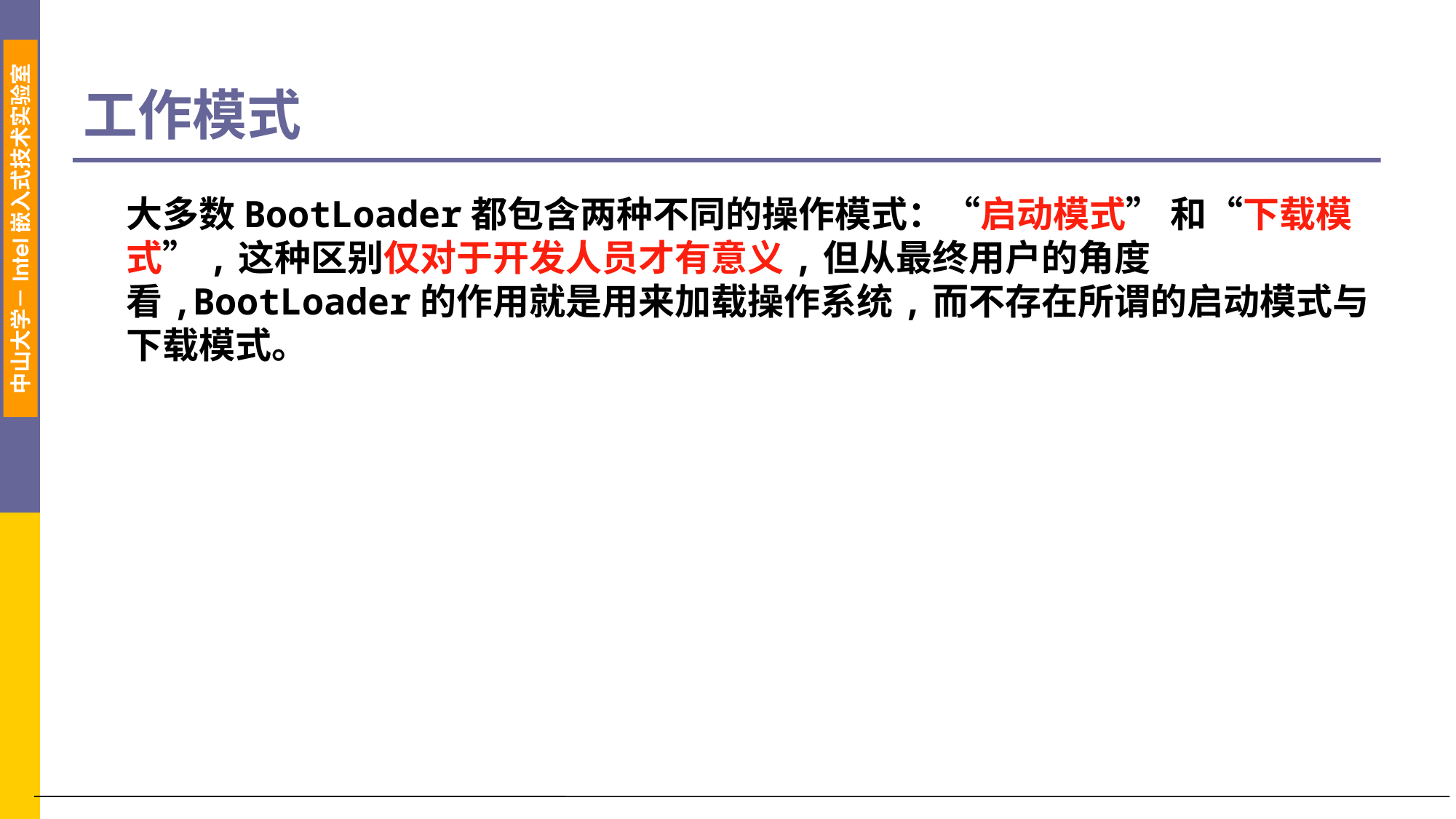

# 工作模式
	大多数BootLoader都包含两种不同的操作模式：“启动模式” 和“下载模式”,这种区别仅对于开发人员才有意义,但从最终用户的角度看,BootLoader的作用就是用来加载操作系统,而不存在所谓的启动模式与下载模式。